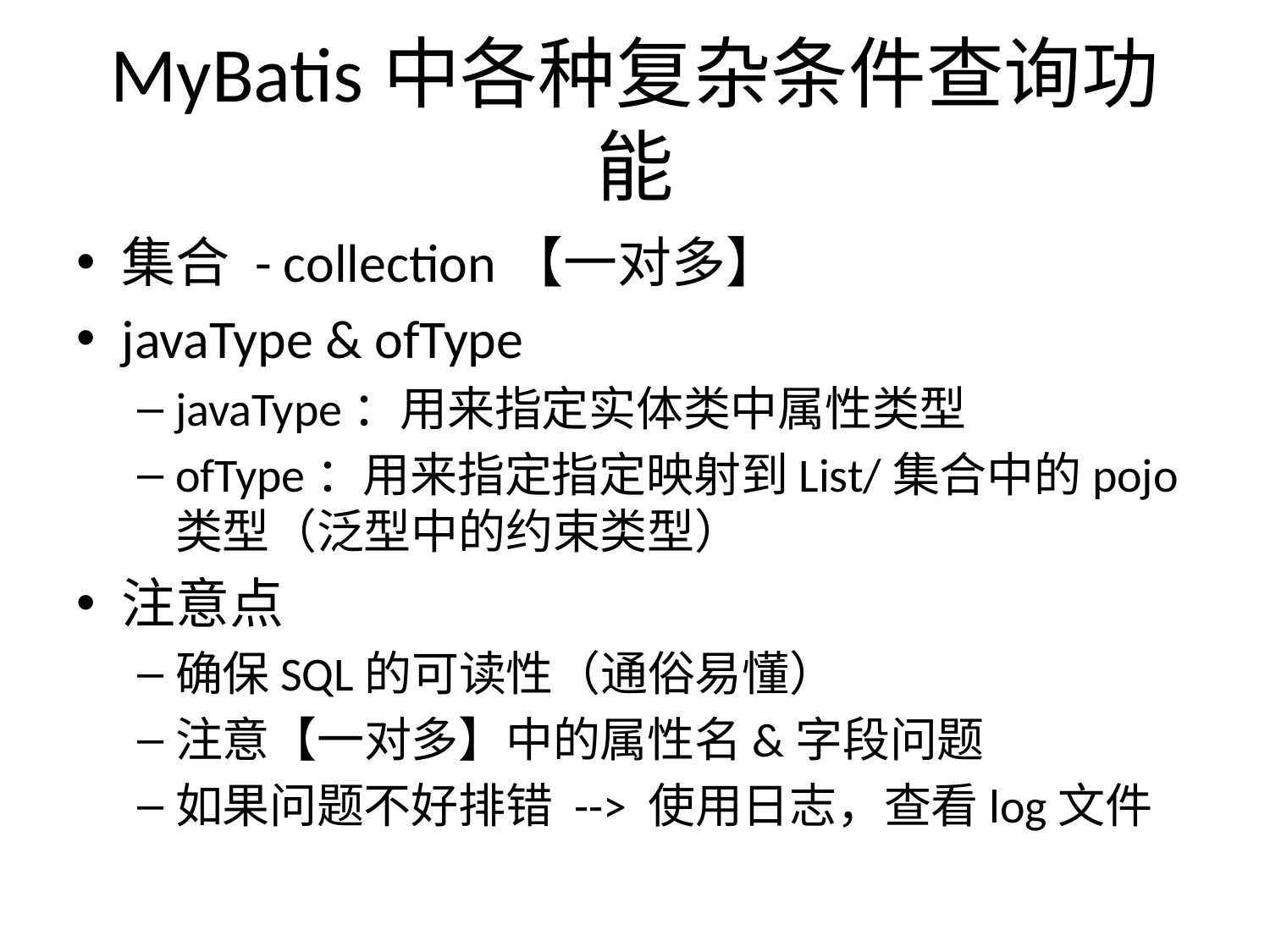

# MyBatis中各种复杂条件查询功能
集合 - collection【一对多】
javaType & ofType
javaType：用来指定实体类中属性类型
ofType：用来指定指定映射到List/集合中的pojo类型（泛型中的约束类型）
注意点
确保SQL的可读性（通俗易懂）
注意【一对多】中的属性名&字段问题
如果问题不好排错 --> 使用日志，查看log文件